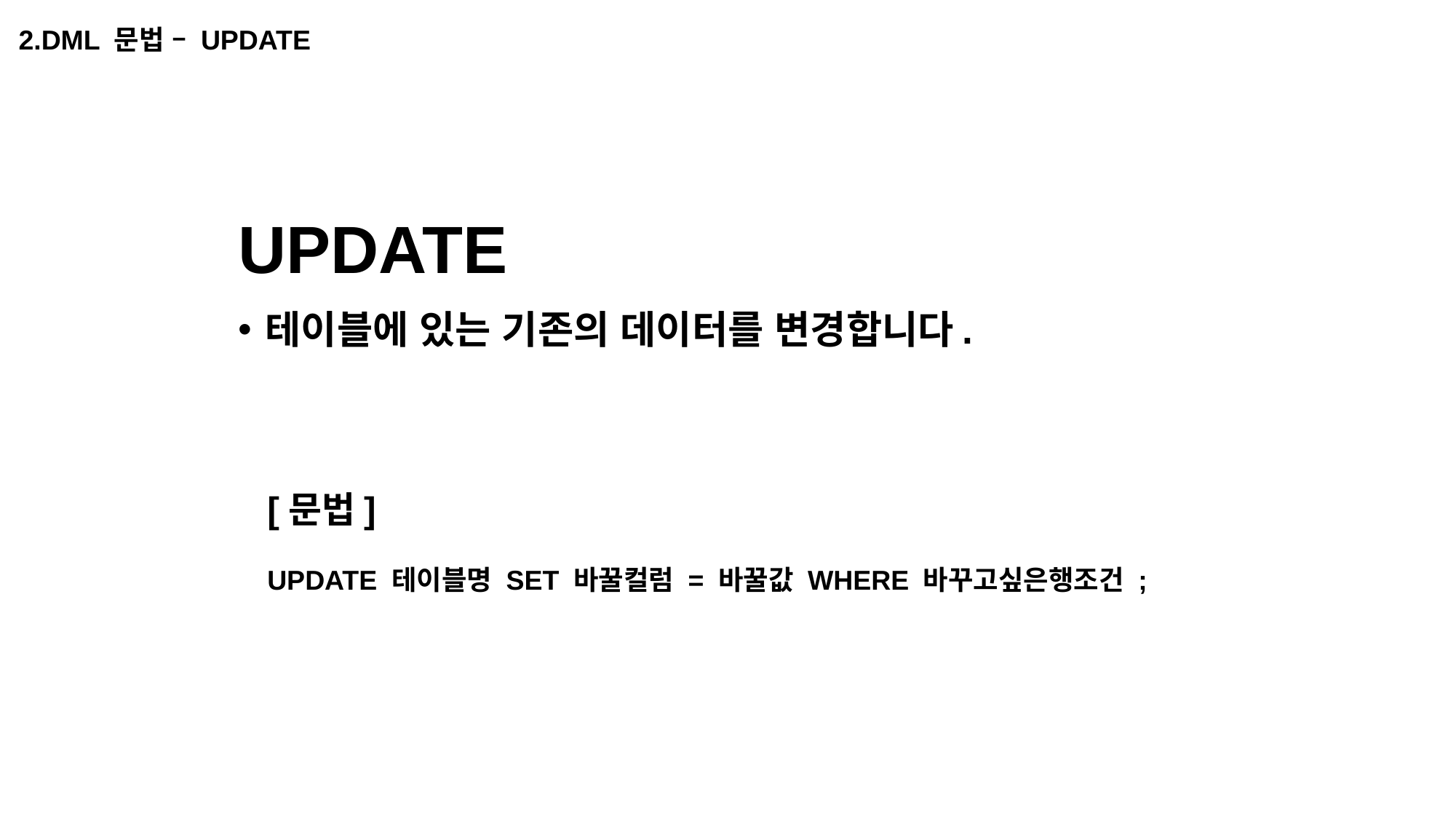

2.DML 문법 – UPDATE
# UPDATE
테이블에 있는 기존의 데이터를 변경합니다.
[문법]

UPDATE 테이블명 SET 바꿀컬럼 = 바꿀값 WHERE 바꾸고싶은행조건 ;